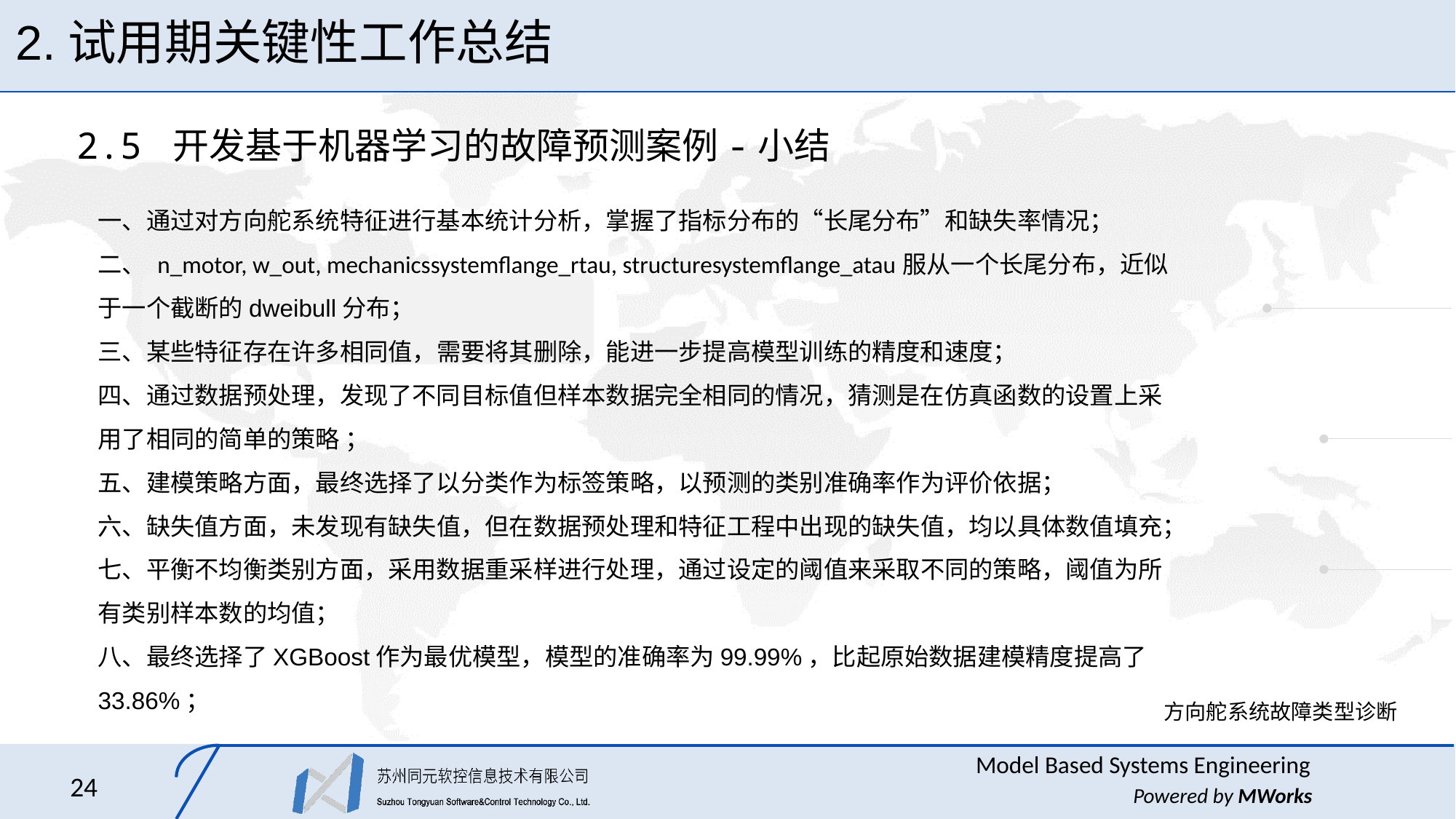

# 2.试用期关键性工作总结
2.5 开发基于机器学习的故障预测案例-小结
一、通过对方向舵系统特征进行基本统计分析，掌握了指标分布的“长尾分布”和缺失率情况；
二、 n_motor, w_out, mechanicssystemflange_rtau, structuresystemflange_atau服从一个长尾分布，近似于一个截断的dweibull分布；
三、某些特征存在许多相同值，需要将其删除，能进一步提高模型训练的精度和速度；
四、通过数据预处理，发现了不同目标值但样本数据完全相同的情况，猜测是在仿真函数的设置上采用了相同的简单的策略 ；
五、建模策略方面，最终选择了以分类作为标签策略，以预测的类别准确率作为评价依据；
六、缺失值方面，未发现有缺失值，但在数据预处理和特征工程中出现的缺失值，均以具体数值填充；
七、平衡不均衡类别方面，采用数据重采样进行处理，通过设定的阈值来采取不同的策略，阈值为所有类别样本数的均值；
八、最终选择了XGBoost作为最优模型，模型的准确率为99.99%，比起原始数据建模精度提高了33.86%；

方向舵系统故障类型诊断